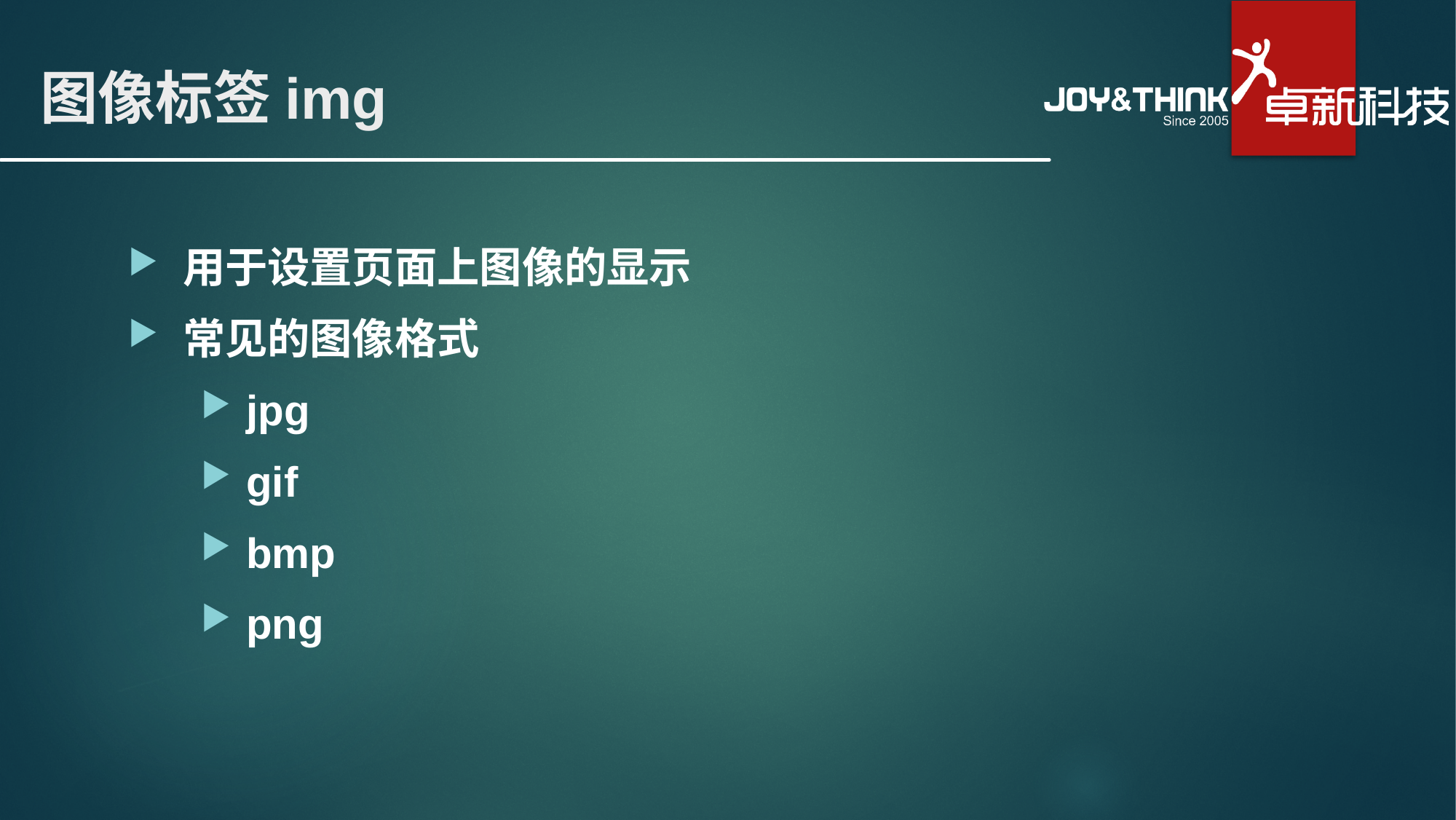

# 图像标签img
用于设置页面上图像的显示
常见的图像格式
jpg
gif
bmp
png